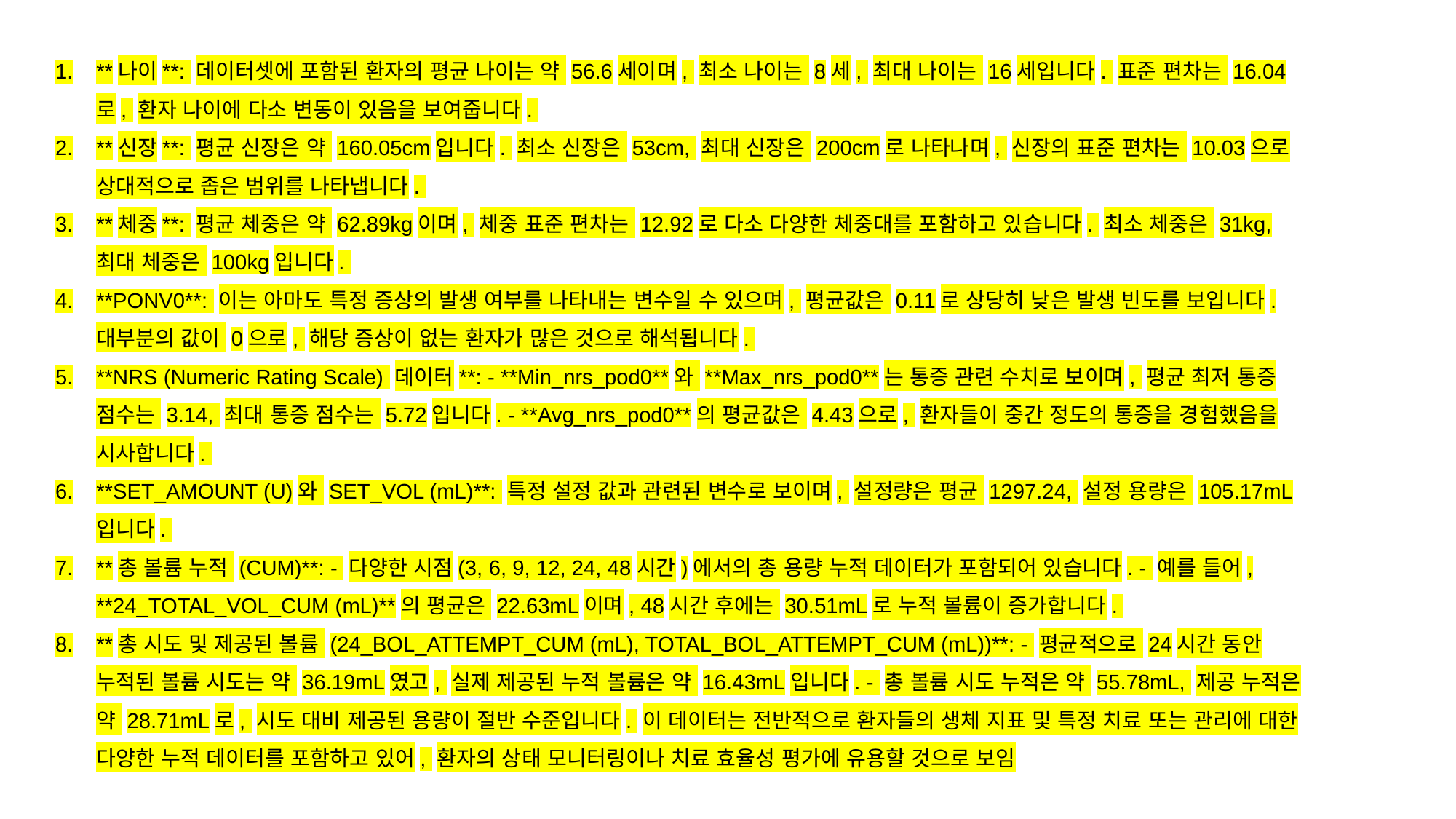

**나이**: 데이터셋에 포함된 환자의 평균 나이는 약 56.6세이며, 최소 나이는 8세, 최대 나이는 16세입니다. 표준 편차는 16.04로, 환자 나이에 다소 변동이 있음을 보여줍니다.
**신장**: 평균 신장은 약 160.05cm입니다. 최소 신장은 53cm, 최대 신장은 200cm로 나타나며, 신장의 표준 편차는 10.03으로 상대적으로 좁은 범위를 나타냅니다.
**체중**: 평균 체중은 약 62.89kg이며, 체중 표준 편차는 12.92로 다소 다양한 체중대를 포함하고 있습니다. 최소 체중은 31kg, 최대 체중은 100kg입니다.
**PONV0**: 이는 아마도 특정 증상의 발생 여부를 나타내는 변수일 수 있으며, 평균값은 0.11로 상당히 낮은 발생 빈도를 보입니다. 대부분의 값이 0으로, 해당 증상이 없는 환자가 많은 것으로 해석됩니다.
**NRS (Numeric Rating Scale) 데이터**: - **Min_nrs_pod0**와 **Max_nrs_pod0**는 통증 관련 수치로 보이며, 평균 최저 통증 점수는 3.14, 최대 통증 점수는 5.72입니다. - **Avg_nrs_pod0**의 평균값은 4.43으로, 환자들이 중간 정도의 통증을 경험했음을 시사합니다.
**SET_AMOUNT (U)와 SET_VOL (mL)**: 특정 설정 값과 관련된 변수로 보이며, 설정량은 평균 1297.24, 설정 용량은 105.17mL입니다.
**총 볼륨 누적 (CUM)**: - 다양한 시점(3, 6, 9, 12, 24, 48시간)에서의 총 용량 누적 데이터가 포함되어 있습니다. - 예를 들어, **24_TOTAL_VOL_CUM (mL)**의 평균은 22.63mL이며, 48시간 후에는 30.51mL로 누적 볼륨이 증가합니다.
**총 시도 및 제공된 볼륨 (24_BOL_ATTEMPT_CUM (mL), TOTAL_BOL_ATTEMPT_CUM (mL))**: - 평균적으로 24시간 동안 누적된 볼륨 시도는 약 36.19mL였고, 실제 제공된 누적 볼륨은 약 16.43mL입니다. - 총 볼륨 시도 누적은 약 55.78mL, 제공 누적은 약 28.71mL로, 시도 대비 제공된 용량이 절반 수준입니다. 이 데이터는 전반적으로 환자들의 생체 지표 및 특정 치료 또는 관리에 대한 다양한 누적 데이터를 포함하고 있어, 환자의 상태 모니터링이나 치료 효율성 평가에 유용할 것으로 보임